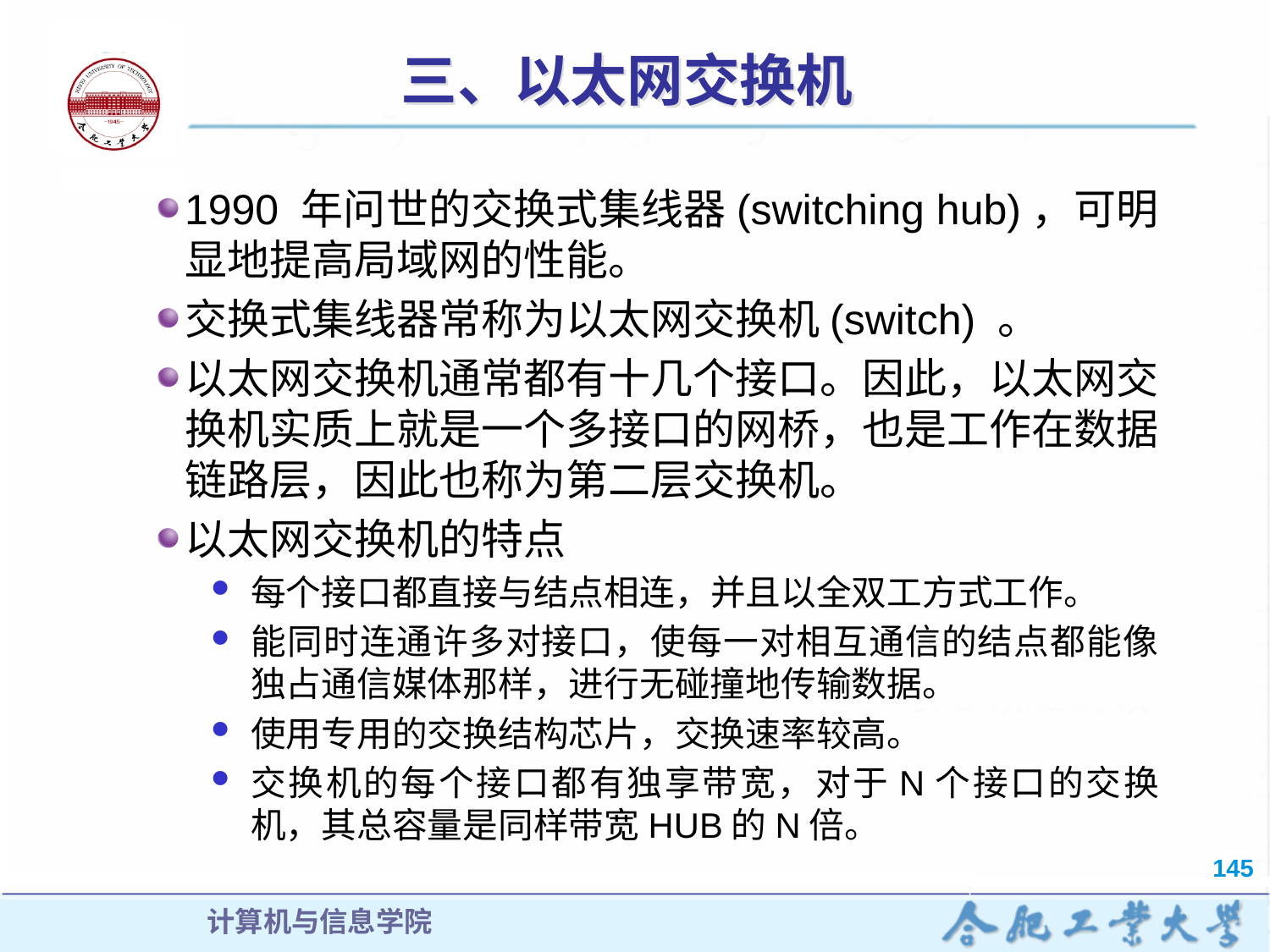

# 三、以太网交换机
1990 年问世的交换式集线器(switching hub)，可明显地提高局域网的性能。
交换式集线器常称为以太网交换机(switch) 。
以太网交换机通常都有十几个接口。因此，以太网交换机实质上就是一个多接口的网桥，也是工作在数据链路层，因此也称为第二层交换机。
以太网交换机的特点
每个接口都直接与结点相连，并且以全双工方式工作。
能同时连通许多对接口，使每一对相互通信的结点都能像独占通信媒体那样，进行无碰撞地传输数据。
使用专用的交换结构芯片，交换速率较高。
交换机的每个接口都有独享带宽，对于N个接口的交换机，其总容量是同样带宽HUB的N倍。